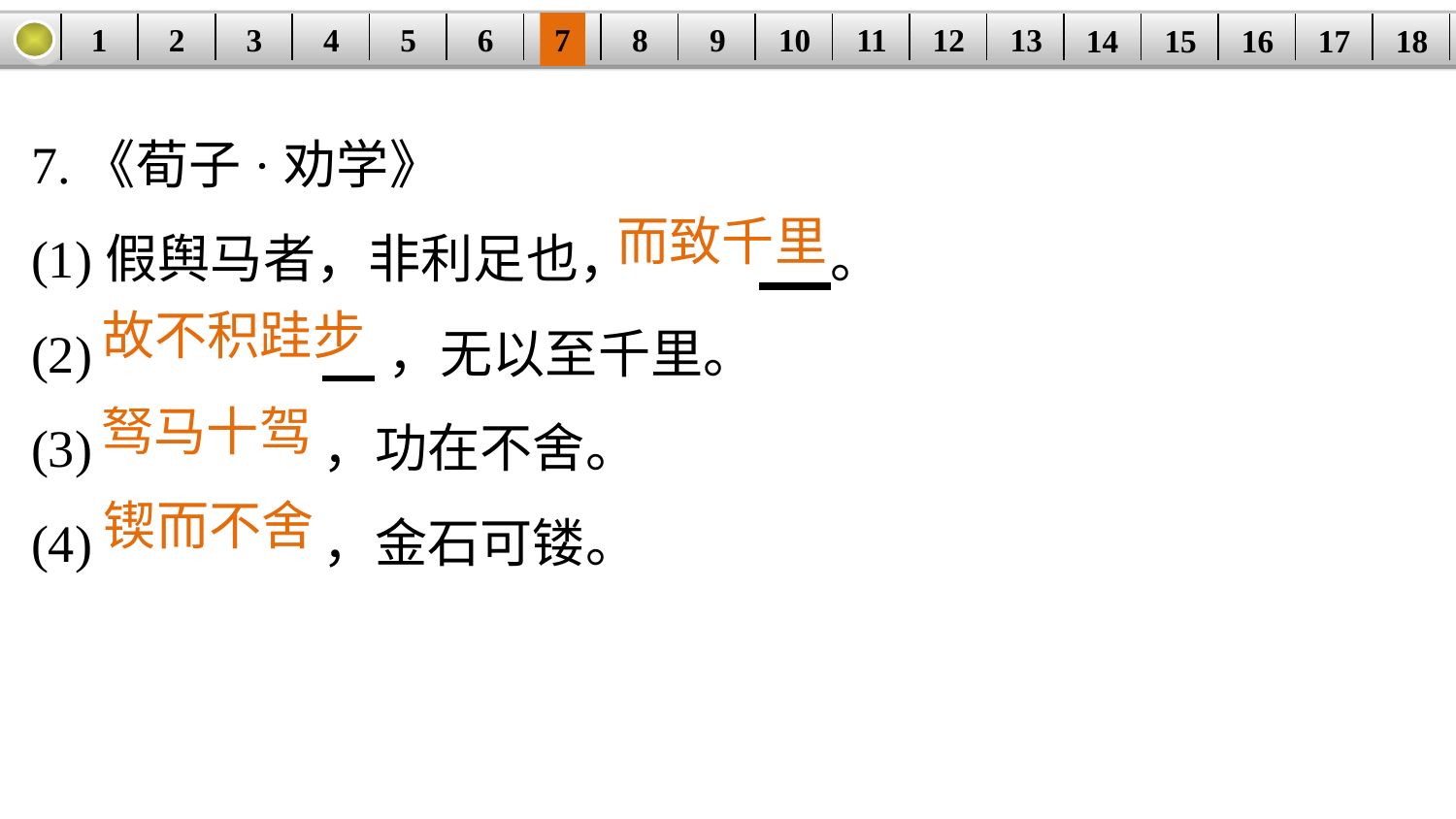

1
2
3
4
5
6
7
8
9
10
11
12
13
14
15
16
17
18
|  |  |  |  |  |  |  |  |  |  |  |  |  |  |  |  |  |  |
| --- | --- | --- | --- | --- | --- | --- | --- | --- | --- | --- | --- | --- | --- | --- | --- | --- | --- |

7.《荀子·劝学》
(1)假舆马者，非利足也，	      。
(2)		    ，无以至千里。
(3)		，功在不舍。
(4)		，金石可镂。
而致千里
故不积跬步
驽马十驾
锲而不舍